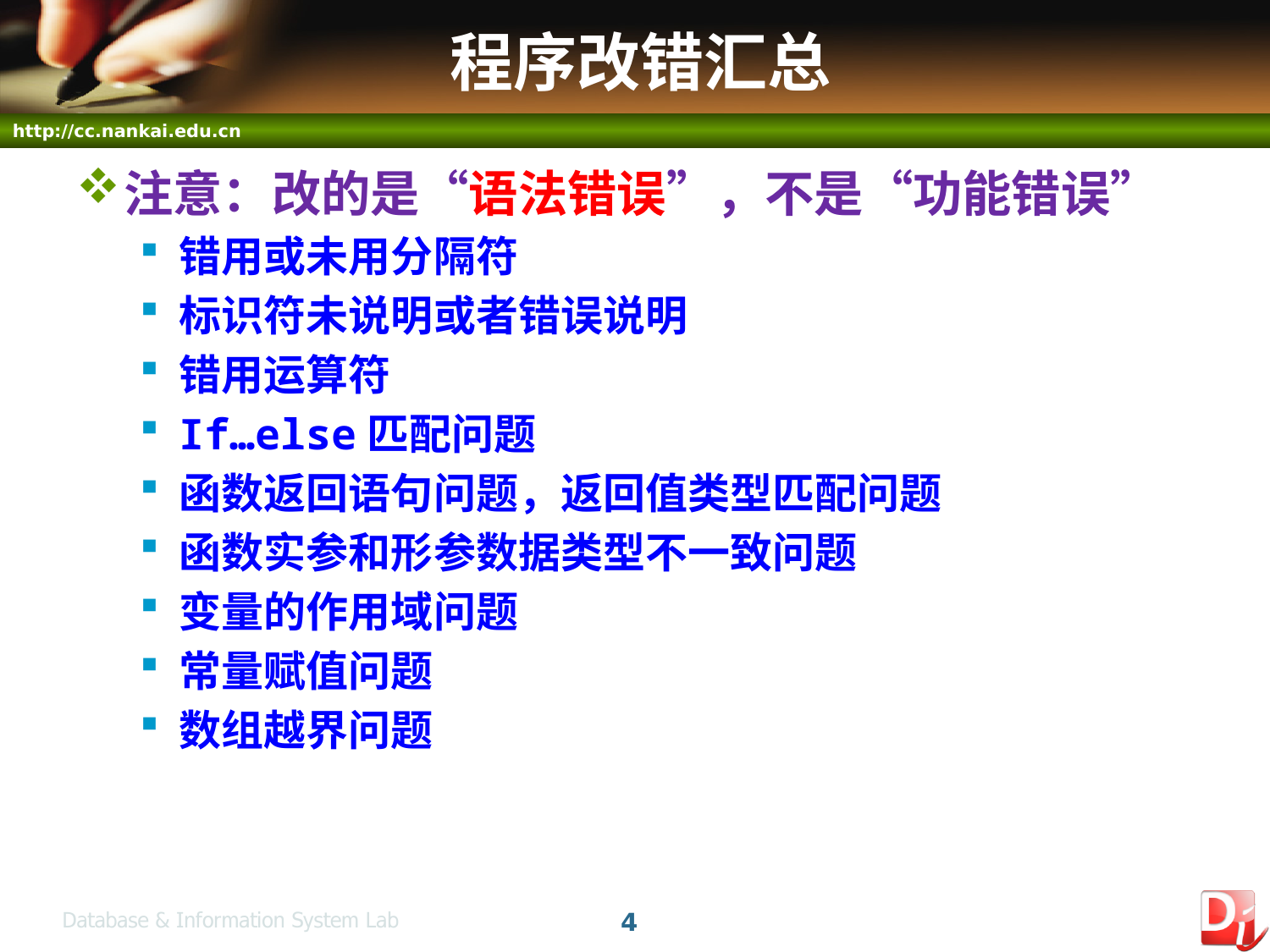

# 程序改错汇总
注意：改的是“语法错误”，不是“功能错误”
错用或未用分隔符
标识符未说明或者错误说明
错用运算符
If…else匹配问题
函数返回语句问题，返回值类型匹配问题
函数实参和形参数据类型不一致问题
变量的作用域问题
常量赋值问题
数组越界问题
4
Database & Information System Lab